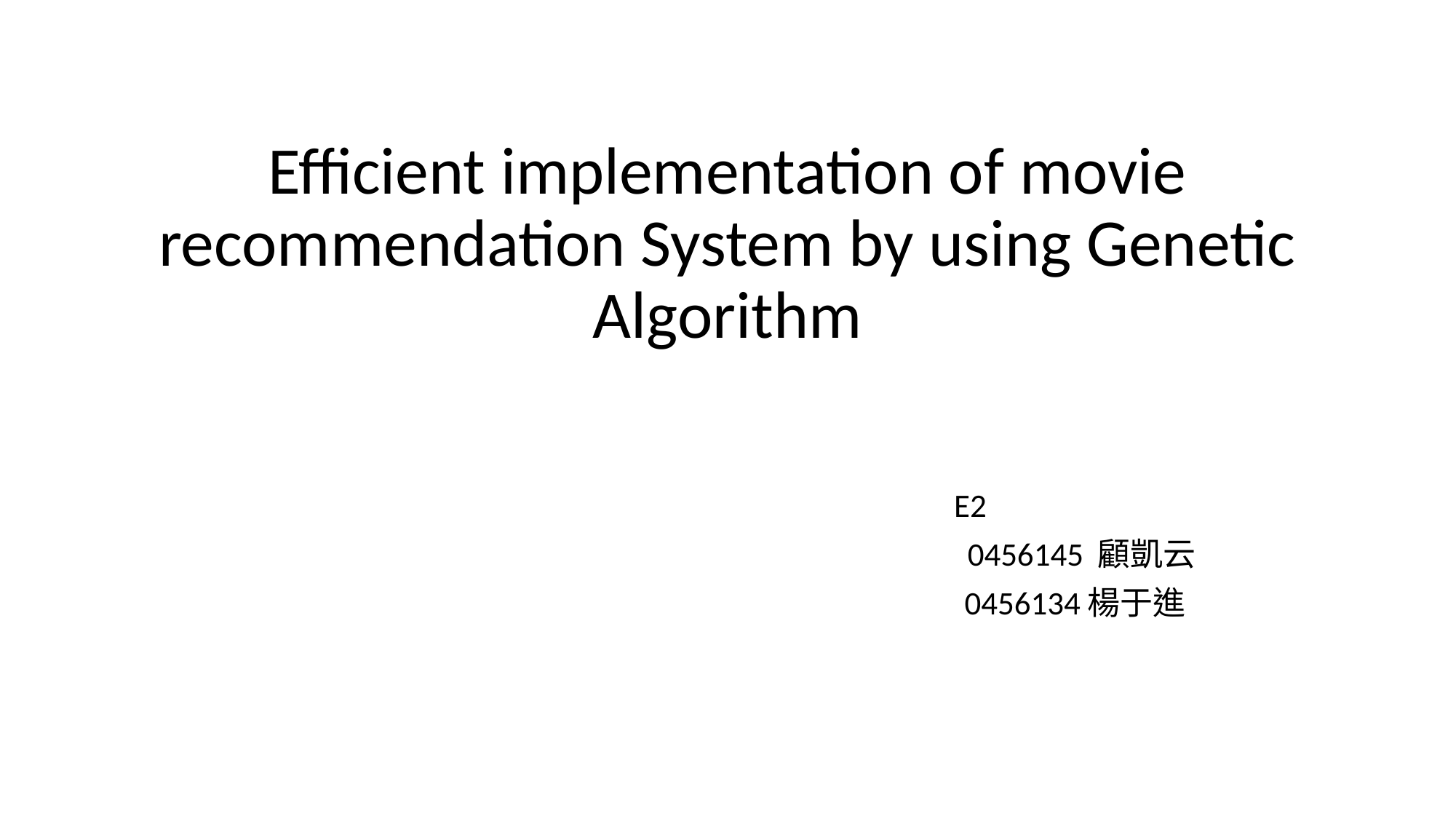

# Efficient implementation of movie recommendation System by using Genetic Algorithm

                                    			     E2
                                                                                               0456145 顧凱云
                                     					 0456134楊于進